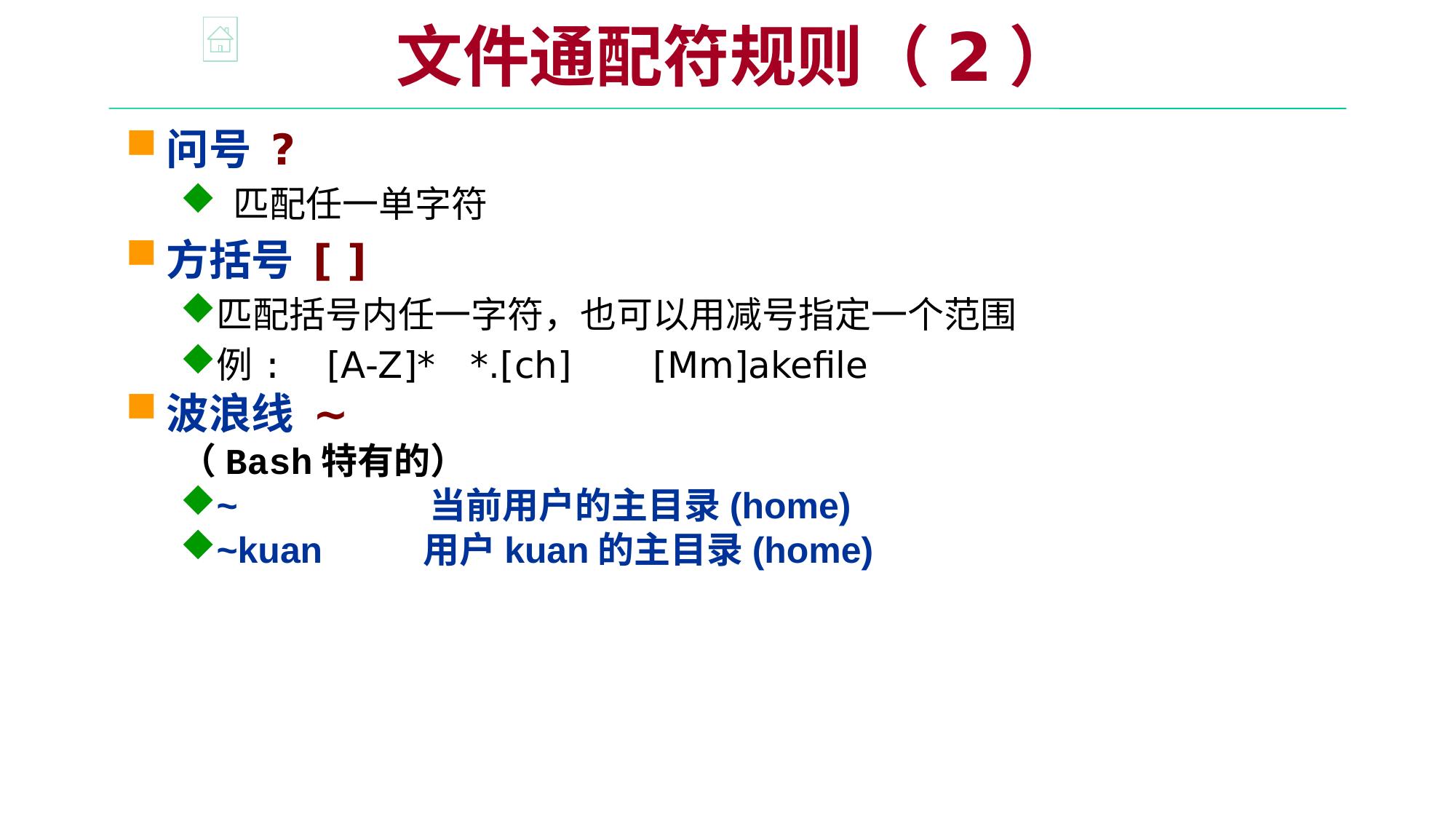

文件通配符规则（2）

问号 ?
 匹配任一单字符
方括号 [ ]
匹配括号内任一字符，也可以用减号指定一个范围
例:  [A-Z]*   *.[ch]       [Mm]akefile
波浪线 ~
（Bash特有的）
~                  当前用户的主目录(home)
~kuan         用户kuan的主目录(home)